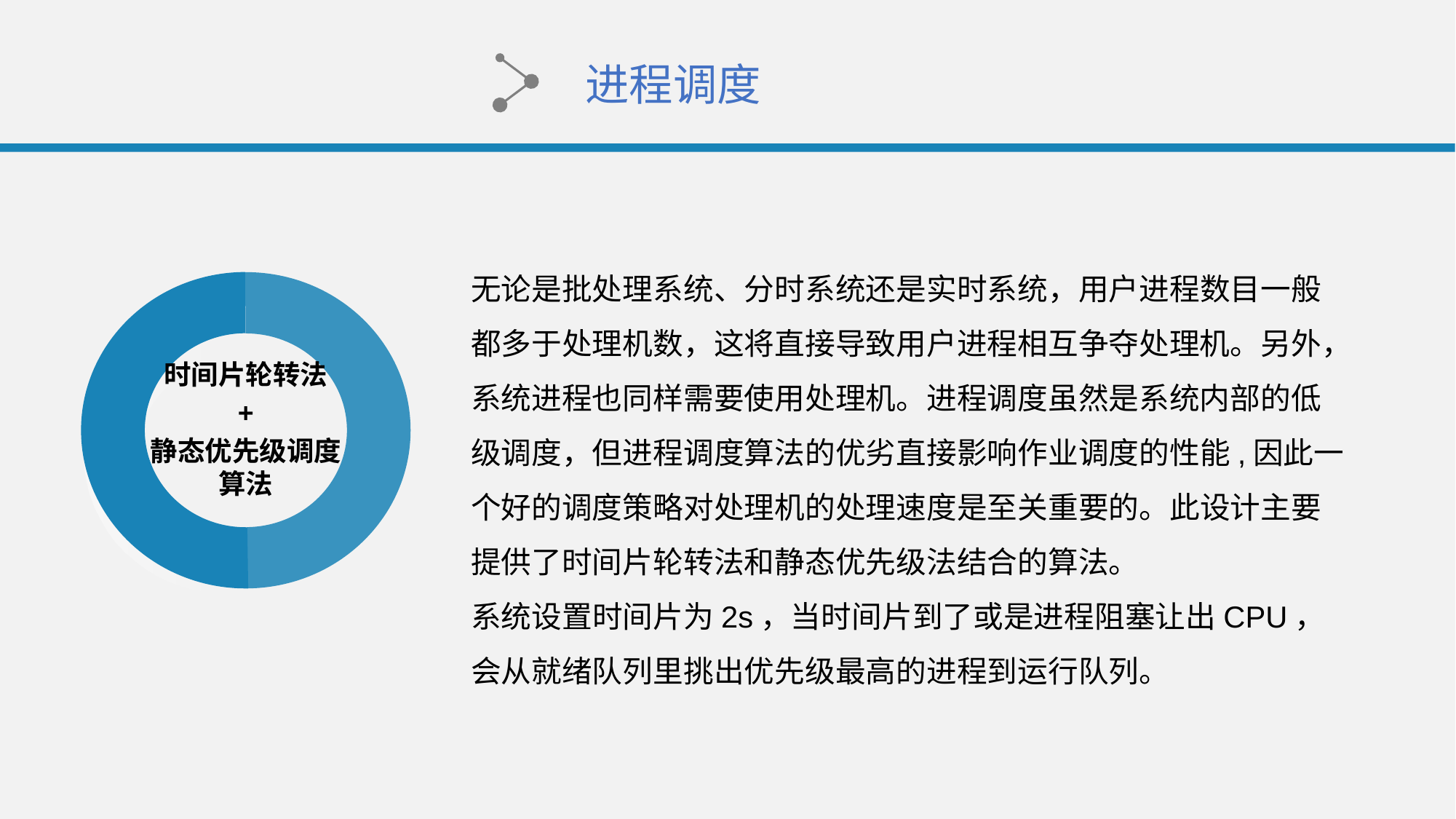

进程调度

无论是批处理系统、分时系统还是实时系统，用户进程数目一般都多于处理机数，这将直接导致用户进程相互争夺处理机。另外，系统进程也同样需要使用处理机。进程调度虽然是系统内部的低级调度，但进程调度算法的优劣直接影响作业调度的性能,因此一个好的调度策略对处理机的处理速度是至关重要的。此设计主要提供了时间片轮转法和静态优先级法结合的算法。
系统设置时间片为2s，当时间片到了或是进程阻塞让出CPU，会从就绪队列里挑出优先级最高的进程到运行队列。

时间片轮转法
+
静态优先级调度算法